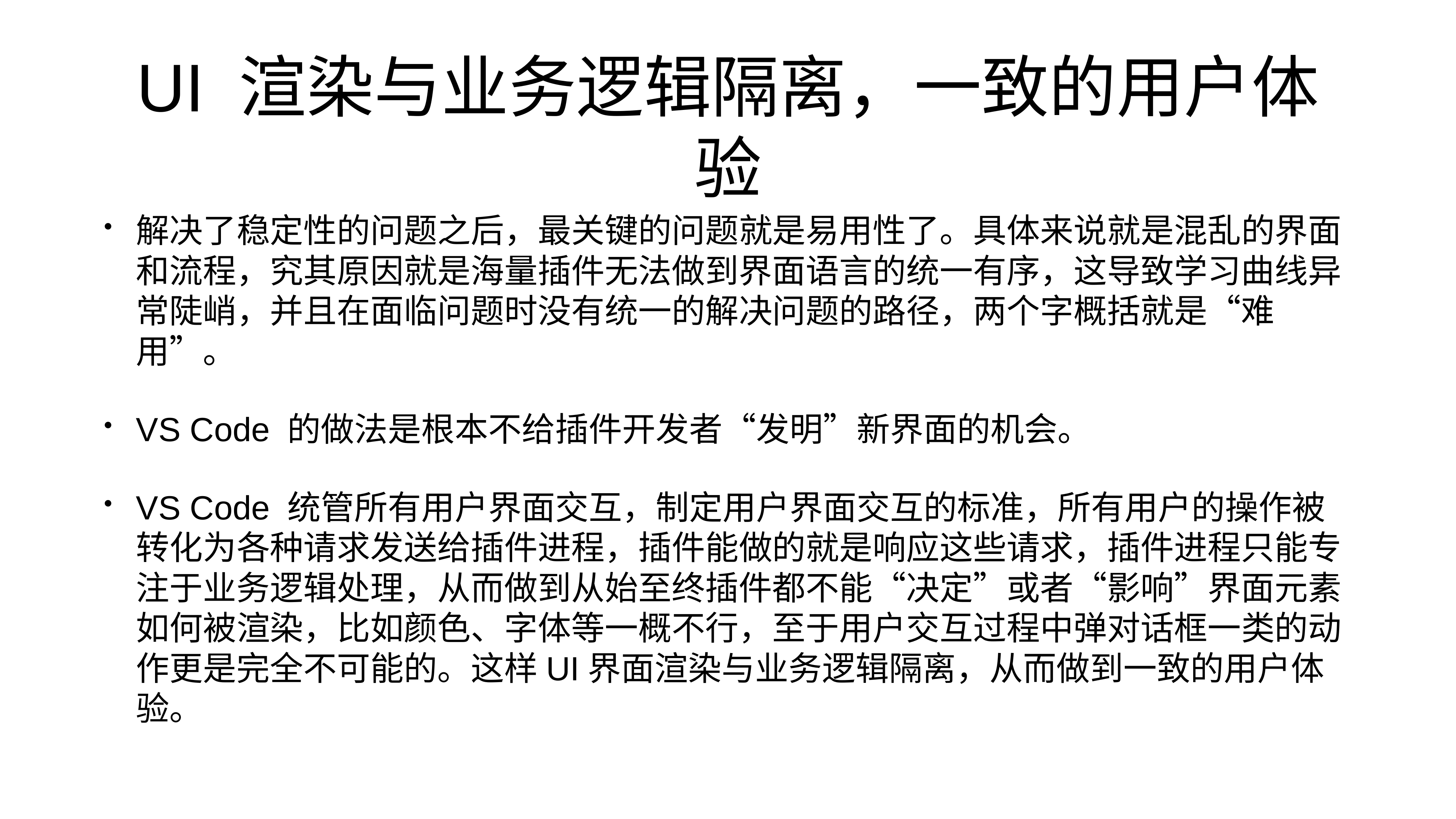

# UI 渲染与业务逻辑隔离，一致的用户体验
解决了稳定性的问题之后，最关键的问题就是易用性了。具体来说就是混乱的界面和流程，究其原因就是海量插件无法做到界面语言的统一有序，这导致学习曲线异常陡峭，并且在面临问题时没有统一的解决问题的路径，两个字概括就是“难用”。
VS Code 的做法是根本不给插件开发者“发明”新界面的机会。
VS Code 统管所有用户界面交互，制定用户界面交互的标准，所有用户的操作被转化为各种请求发送给插件进程，插件能做的就是响应这些请求，插件进程只能专注于业务逻辑处理，从而做到从始至终插件都不能“决定”或者“影响”界面元素如何被渲染，比如颜色、字体等一概不行，至于用户交互过程中弹对话框一类的动作更是完全不可能的。这样UI界面渲染与业务逻辑隔离，从而做到一致的用户体验。